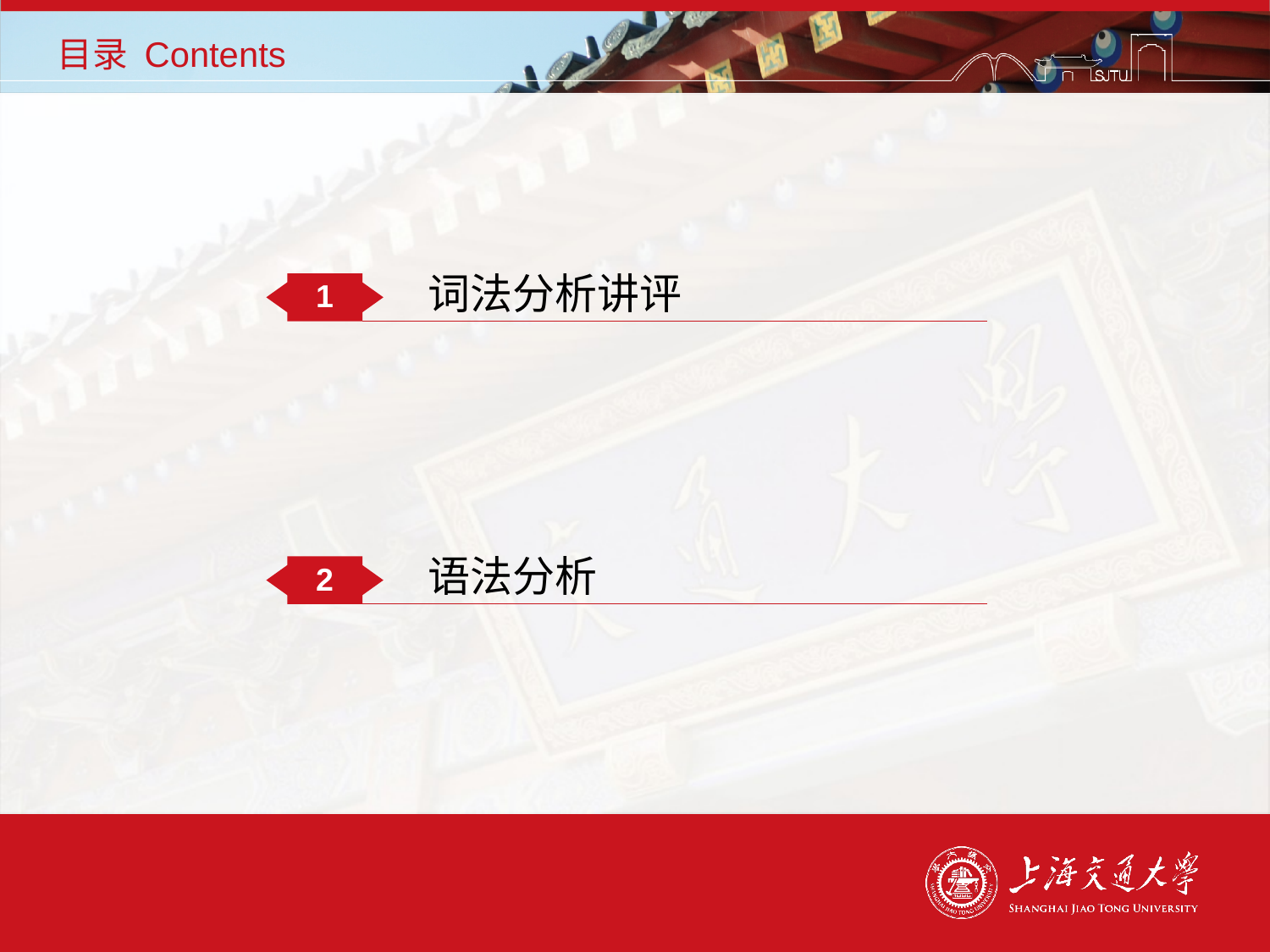

# 目录 Contents
词法分析讲评
1

语法分析
2